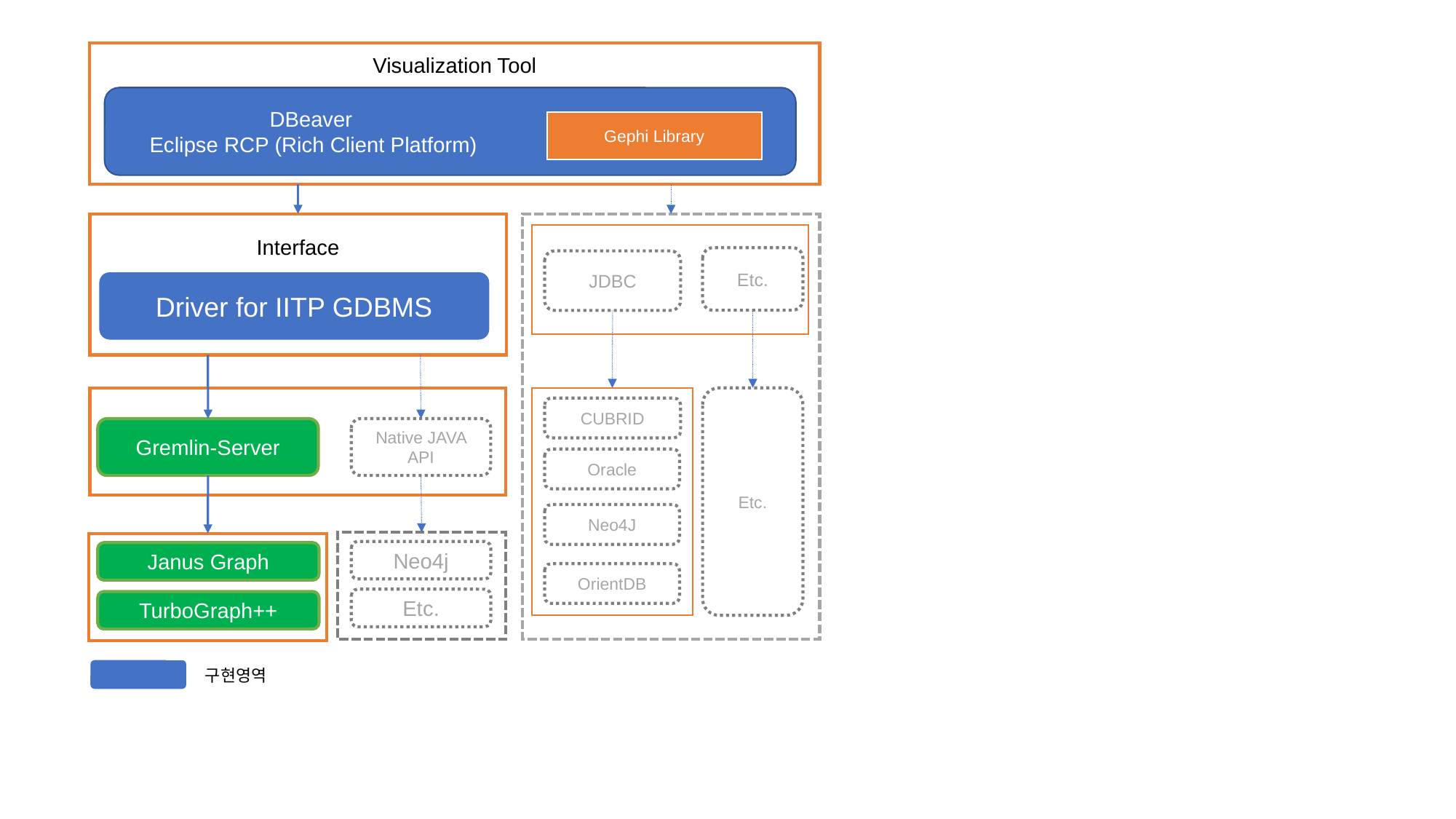

Visualization Tool

                         DBeaver
     Eclipse RCP (Rich Client Platform)
Gephi Library
Interface

Etc.
JDBC
Driver for IITP GDBMS

Etc.
CUBRID
Native JAVA API
Gremlin-Server
Oracle
Neo4J

Neo4j
Janus Graph
OrientDB
Etc.
TurboGraph++

구현영역